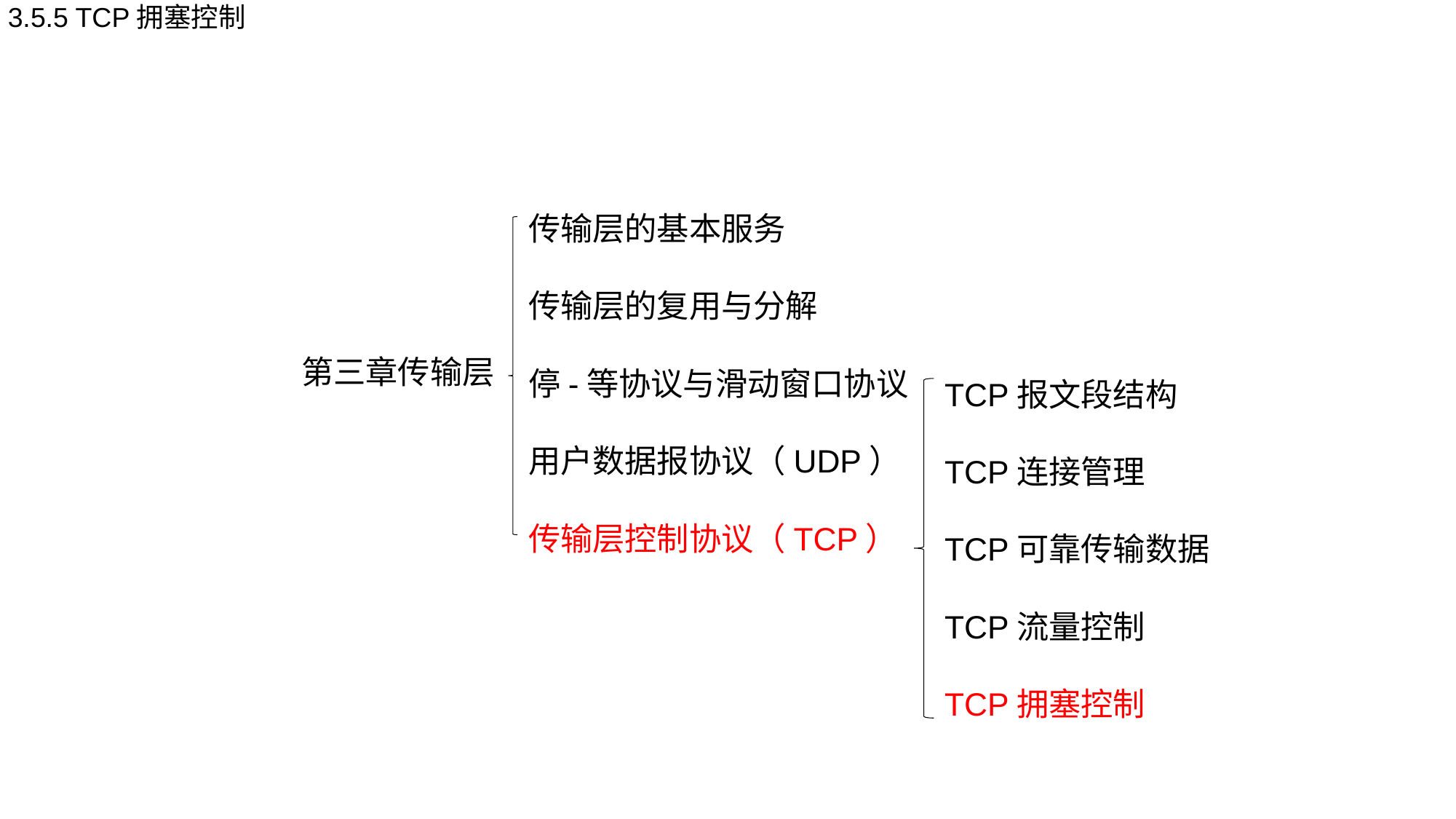

3.5.5 TCP拥塞控制
传输层的基本服务

传输层的复用与分解

停-等协议与滑动窗口协议

用户数据报协议（UDP）

传输层控制协议（TCP）

第三章传输层
TCP报文段结构

TCP连接管理

TCP可靠传输数据

TCP流量控制

TCP拥塞控制